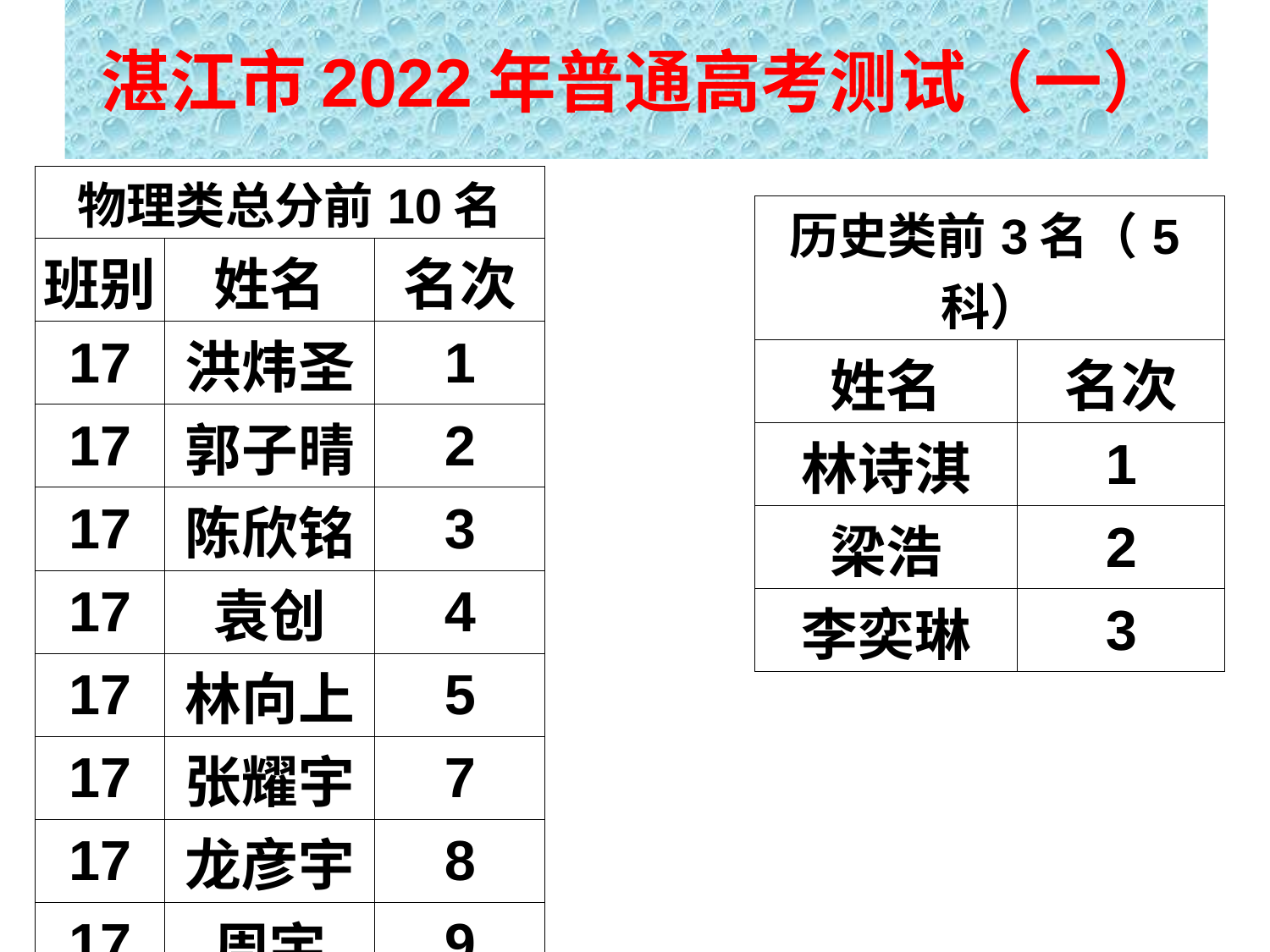

# 湛江市2022年普通高考测试（一）
| 物理类总分前10名 |  |  |
| --- | --- | --- |
| 班别 | 姓名 | 名次 |
| 17 | 洪炜圣 | 1 |
| 17 | 郭子晴 | 2 |
| 17 | 陈欣铭 | 3 |
| 17 | 袁创 | 4 |
| 17 | 林向上 | 5 |
| 17 | 张耀宇 | 7 |
| 17 | 龙彦宇 | 8 |
| 17 | 周宇 | 9 |
| 17 | 马新语 | 9 |
| 历史类前3名（5科） |  |
| --- | --- |
| 姓名 | 名次 |
| 林诗淇 | 1 |
| 梁浩 | 2 |
| 李奕琳 | 3 |